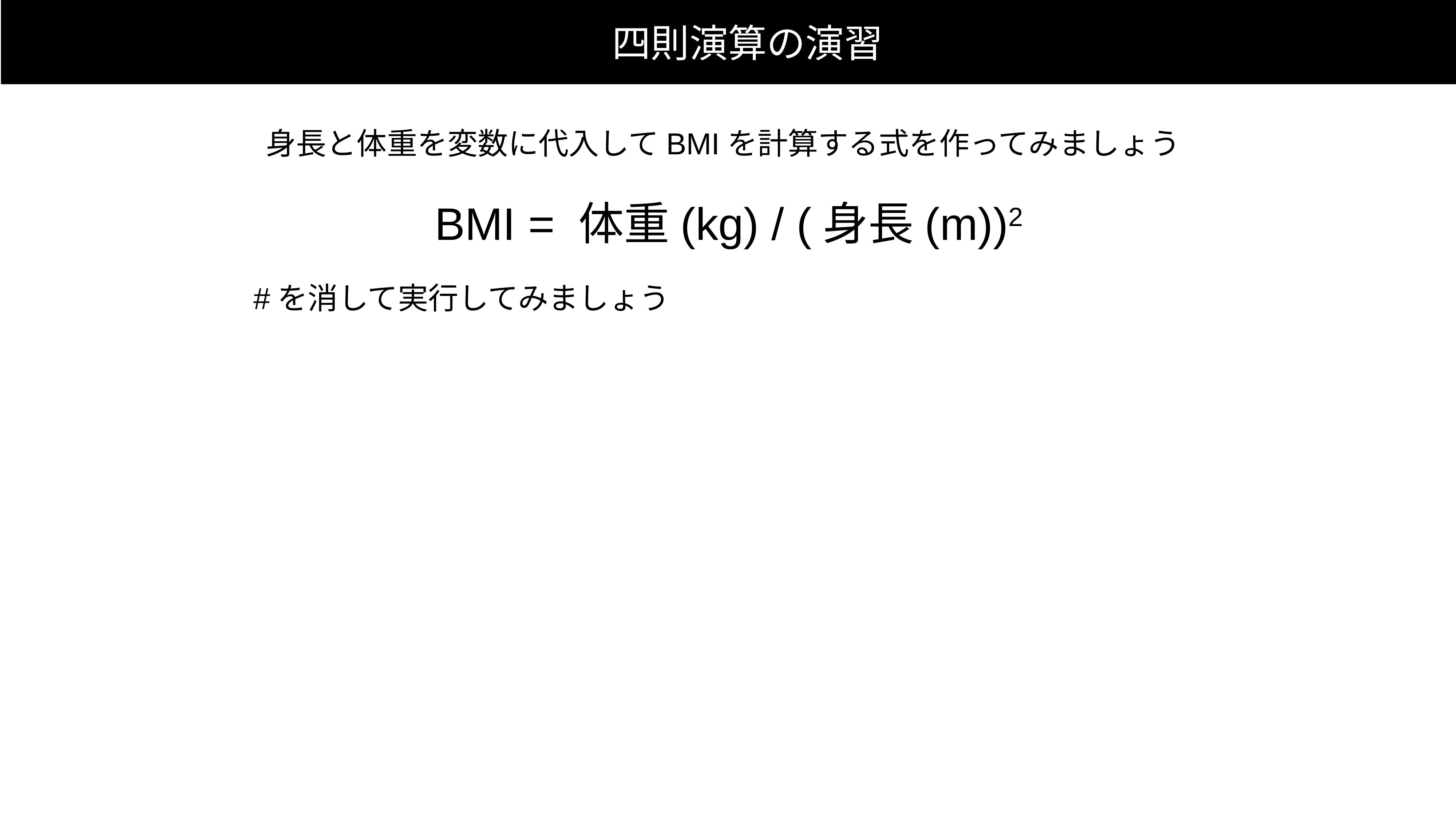

四則演算の演習
身長と体重を変数に代入してBMIを計算する式を作ってみましょう
BMI = 体重(kg) / (身長(m))2
#を消して実行してみましょう